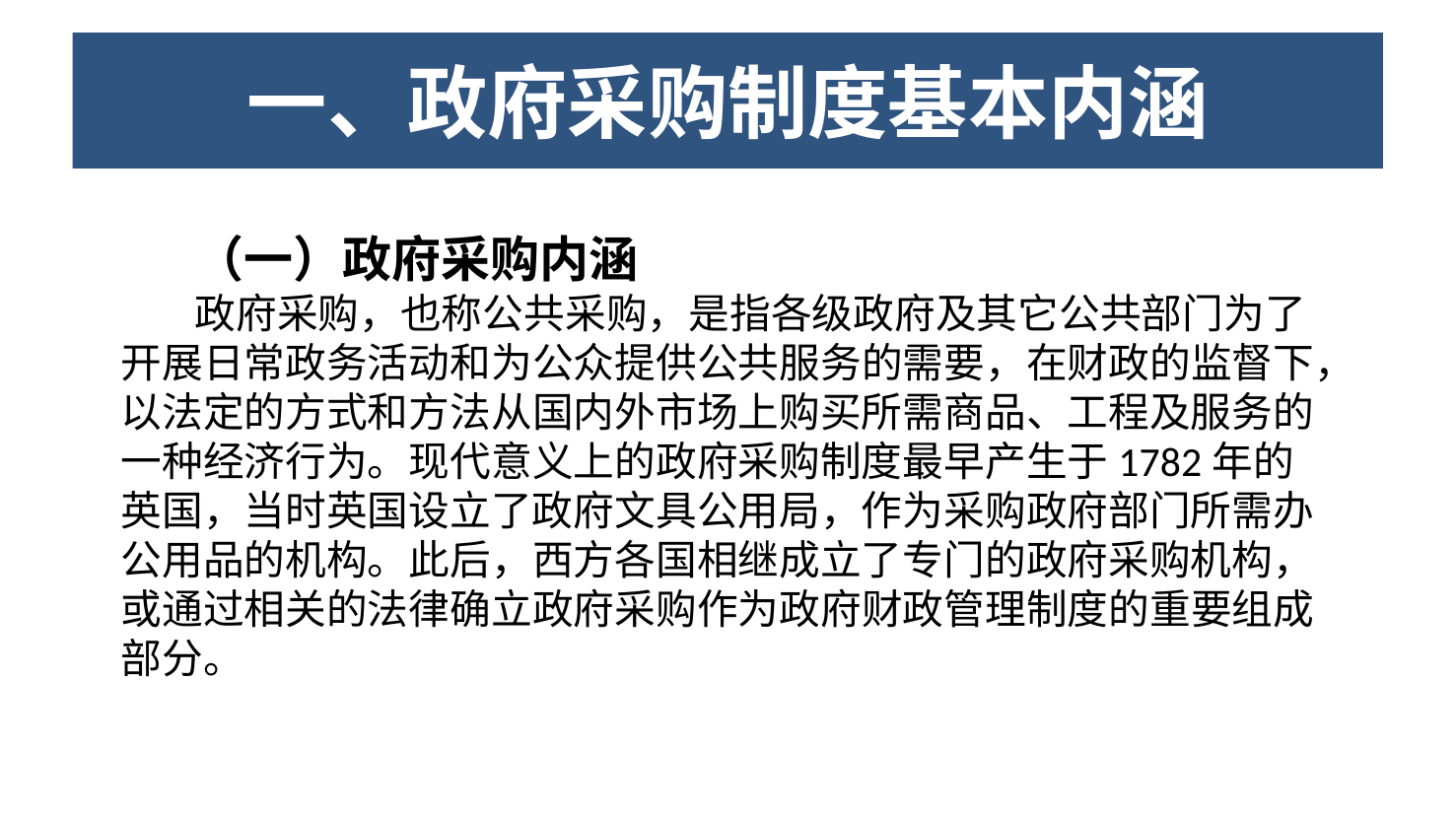

一、政府采购制度基本内涵
# 一、政府采购制度基本内涵
（一）政府采购内涵
政府采购，也称公共采购，是指各级政府及其它公共部门为了开展日常政务活动和为公众提供公共服务的需要，在财政的监督下，以法定的方式和方法从国内外市场上购买所需商品、工程及服务的一种经济行为。现代意义上的政府采购制度最早产生于1782年的英国，当时英国设立了政府文具公用局，作为采购政府部门所需办公用品的机构。此后，西方各国相继成立了专门的政府采购机构，或通过相关的法律确立政府采购作为政府财政管理制度的重要组成部分。